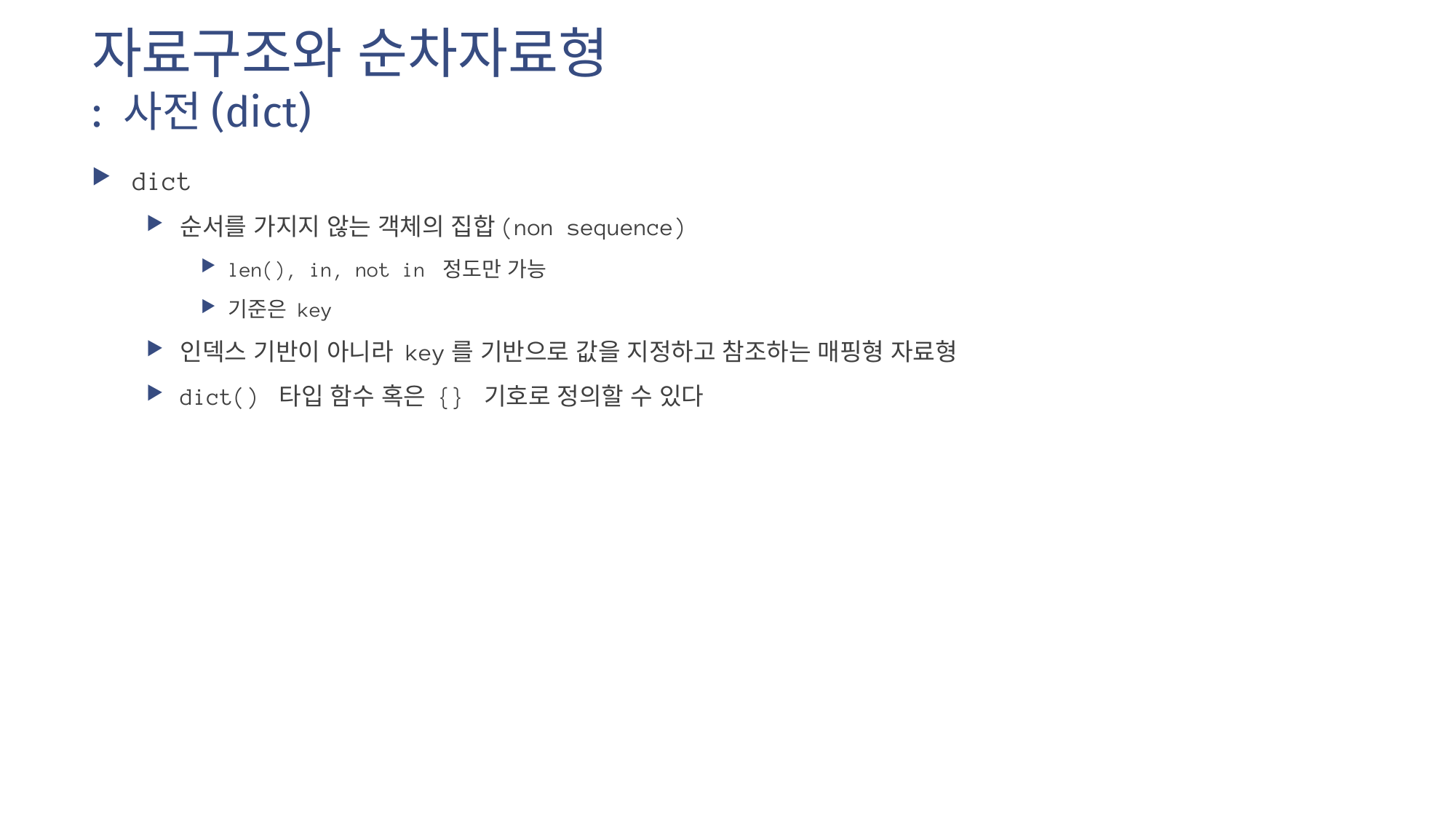

# 자료구조와 순차자료형 : 사전(dict)
dict
순서를 가지지 않는 객체의 집합(non sequence)
len(), in, not in 정도만 가능
기준은 key
인덱스 기반이 아니라 key를 기반으로 값을 지정하고 참조하는 매핑형 자료형
dict() 타입 함수 혹은 {} 기호로 정의할 수 있다